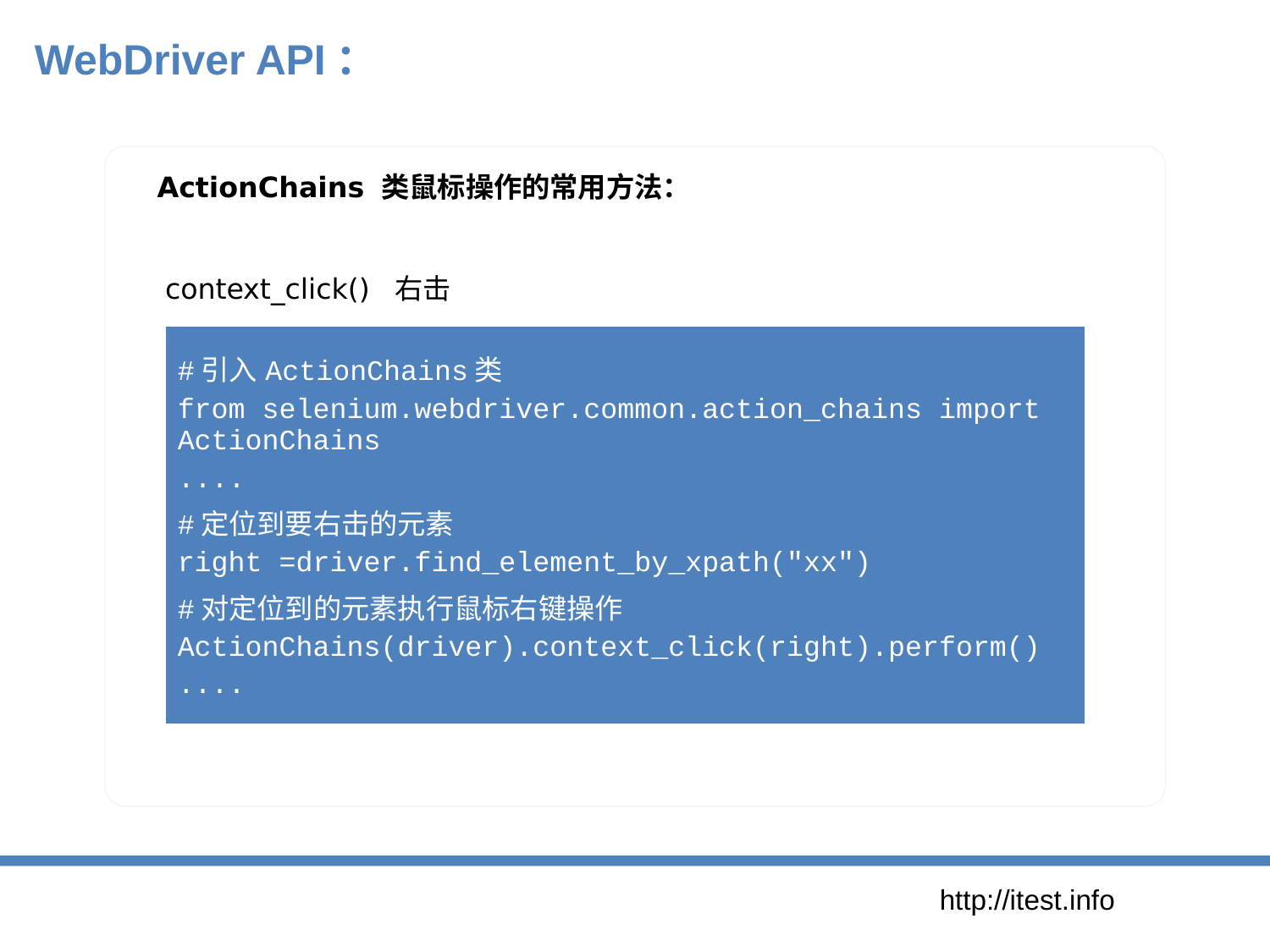

WebDriver API：

 ActionChains 类鼠标操作的常用方法：

  context_click()  右击
| #引入ActionChains类 from selenium.webdriver.common.action\_chains import ActionChains .... #定位到要右击的元素 right =driver.find\_element\_by\_xpath("xx") #对定位到的元素执行鼠标右键操作 ActionChains(driver).context\_click(right).perform() .... |
| --- |

http://itest.info